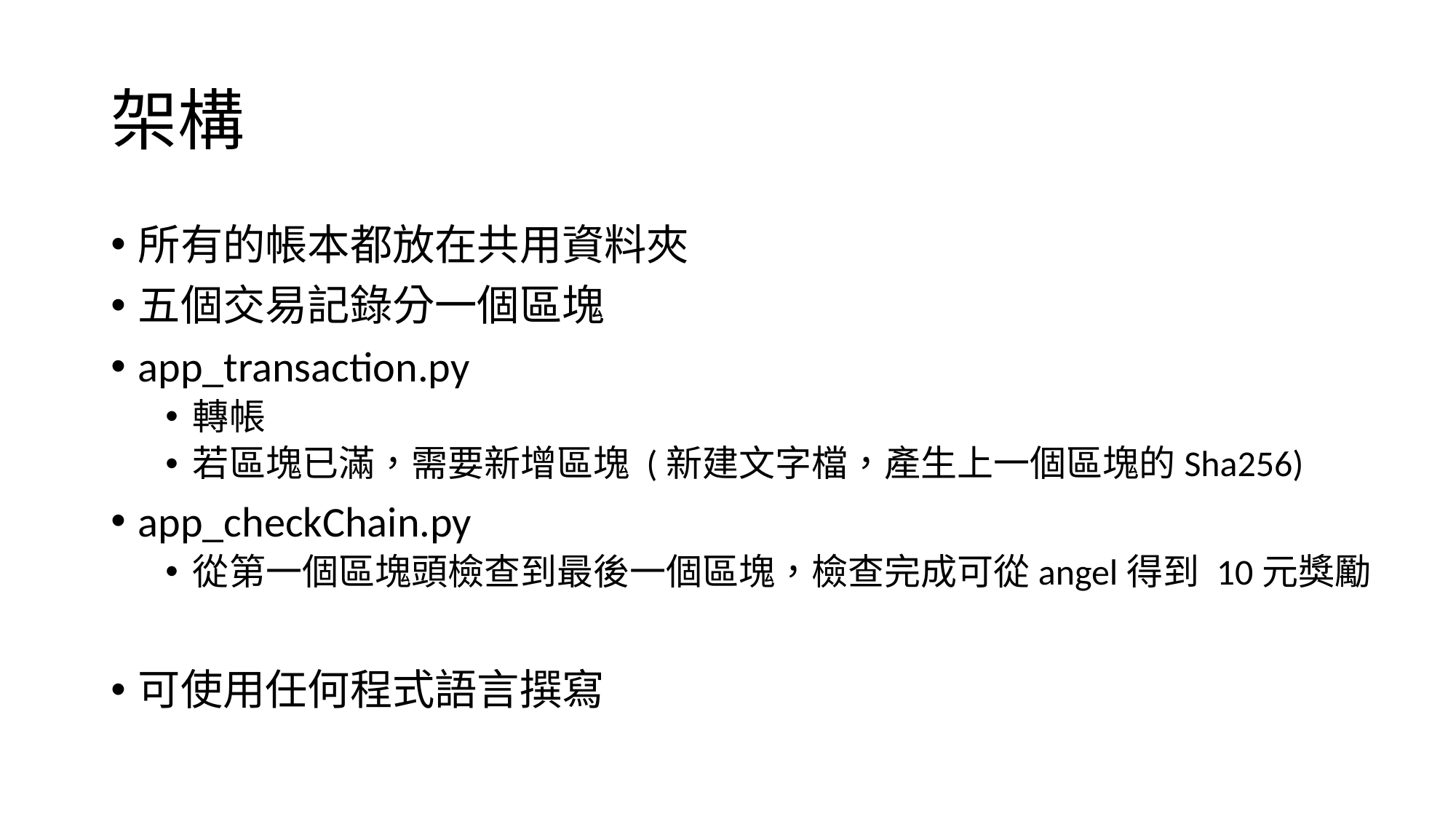

# 架構
所有的帳本都放在共用資料夾
五個交易記錄分一個區塊
app_transaction.py
轉帳
若區塊已滿，需要新增區塊 (新建文字檔，產生上一個區塊的Sha256)
app_checkChain.py
從第一個區塊頭檢查到最後一個區塊，檢查完成可從angel得到 10元獎勵

可使用任何程式語言撰寫